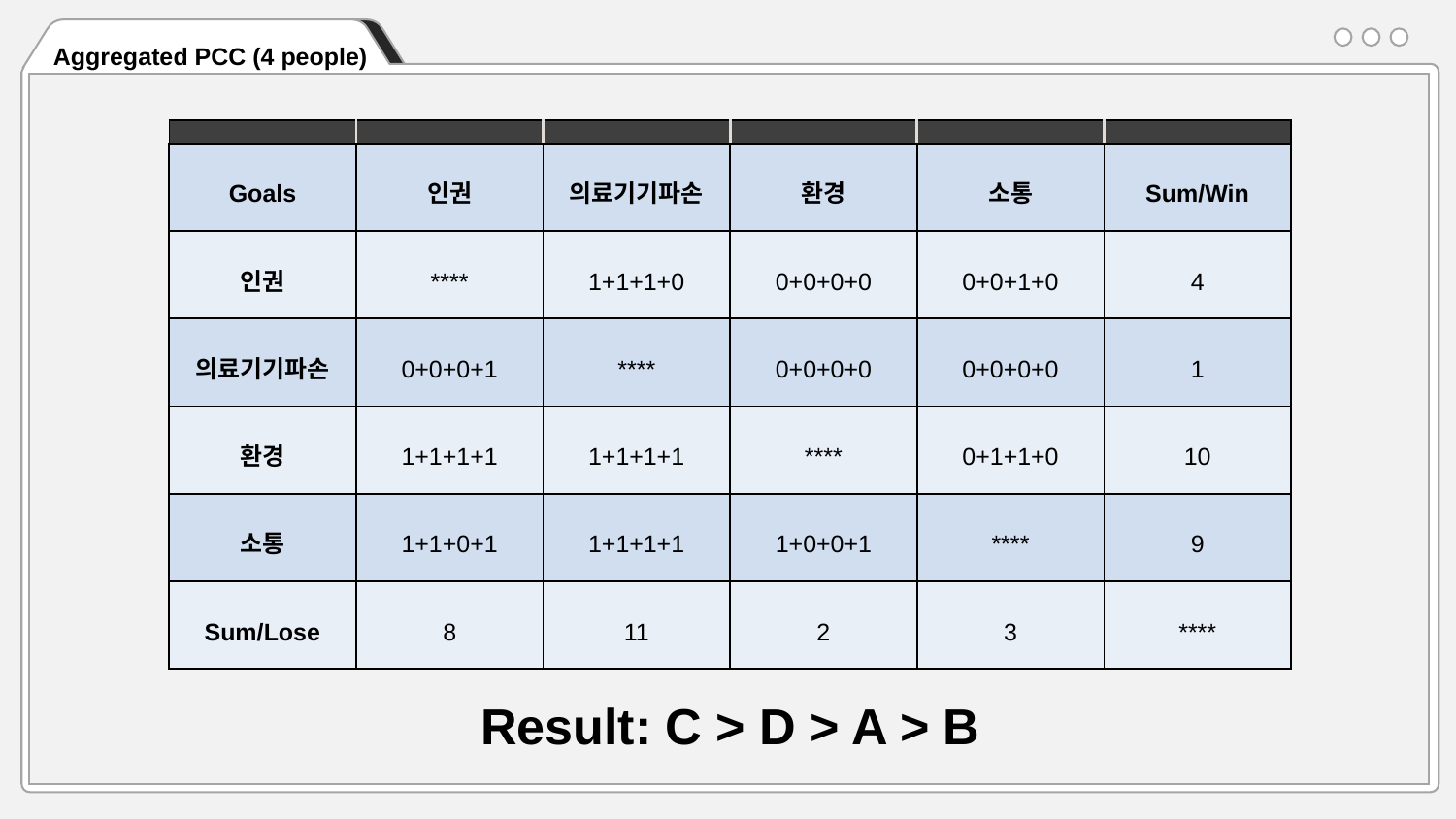

Aggregated PCC (4 people)

|  |  |  |  |  |  |
| --- | --- | --- | --- | --- | --- |
| Goals | 인권 | 의료기기파손 | 환경 | 소통 | Sum/Win |
| 인권 | \*\*\*\* | 1+1+1+0 | 0+0+0+0 | 0+0+1+0 | 4 |
| 의료기기파손 | 0+0+0+1 | \*\*\*\* | 0+0+0+0 | 0+0+0+0 | 1 |
| 환경 | 1+1+1+1 | 1+1+1+1 | \*\*\*\* | 0+1+1+0 | 10 |
| 소통 | 1+1+0+1 | 1+1+1+1 | 1+0+0+1 | \*\*\*\* | 9 |
| Sum/Lose | 8 | 11 | 2 | 3 | \*\*\*\* |
Result: C > D > A > B